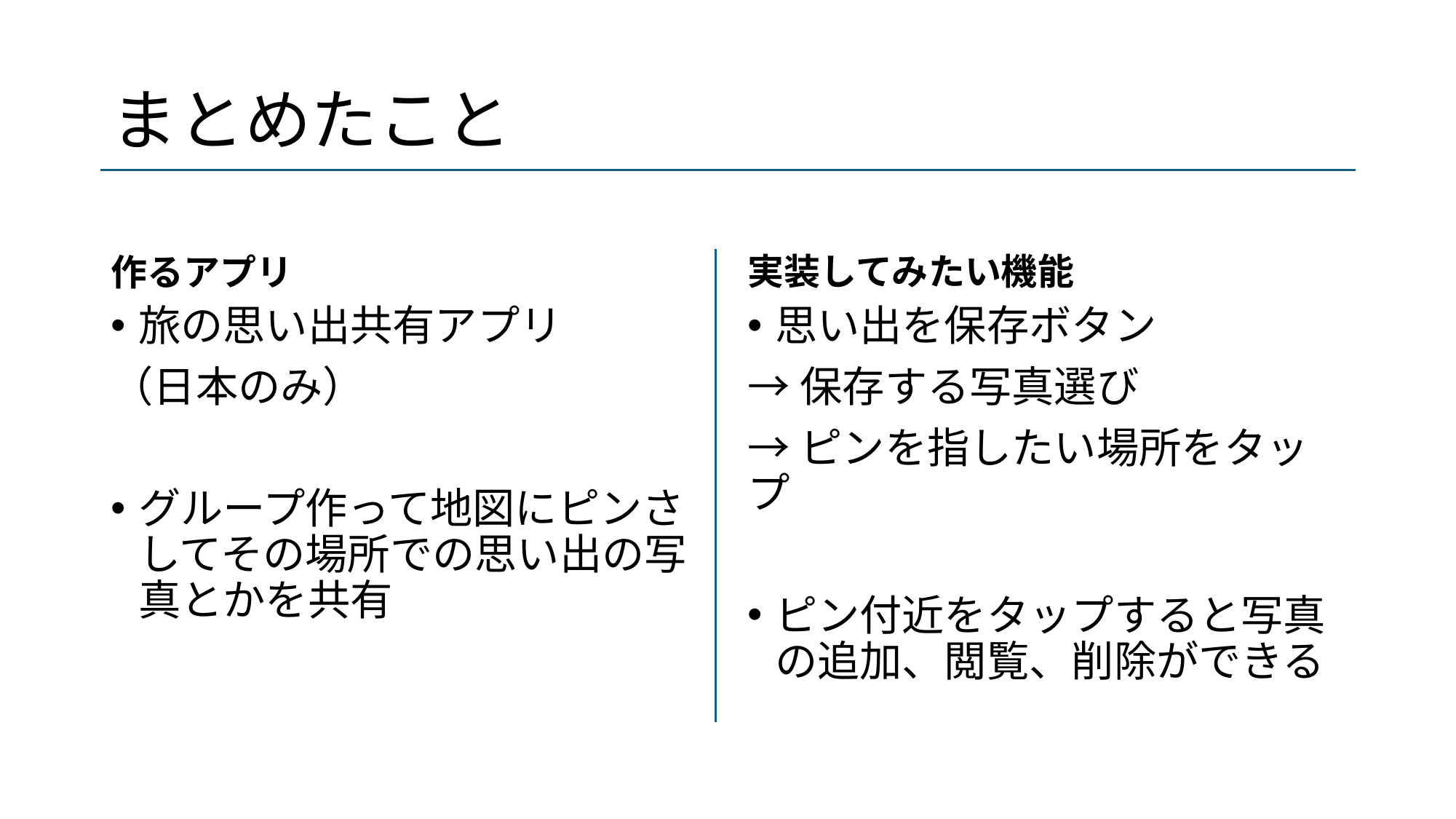

# まとめたこと
実装してみたい機能
作るアプリ
旅の思い出共有アプリ
（日本のみ）

グループ作って地図にピンさしてその場所での思い出の写真とかを共有

思い出を保存ボタン
→保存する写真選び
→ピンを指したい場所をタップ

ピン付近をタップすると写真の追加、閲覧、削除ができる